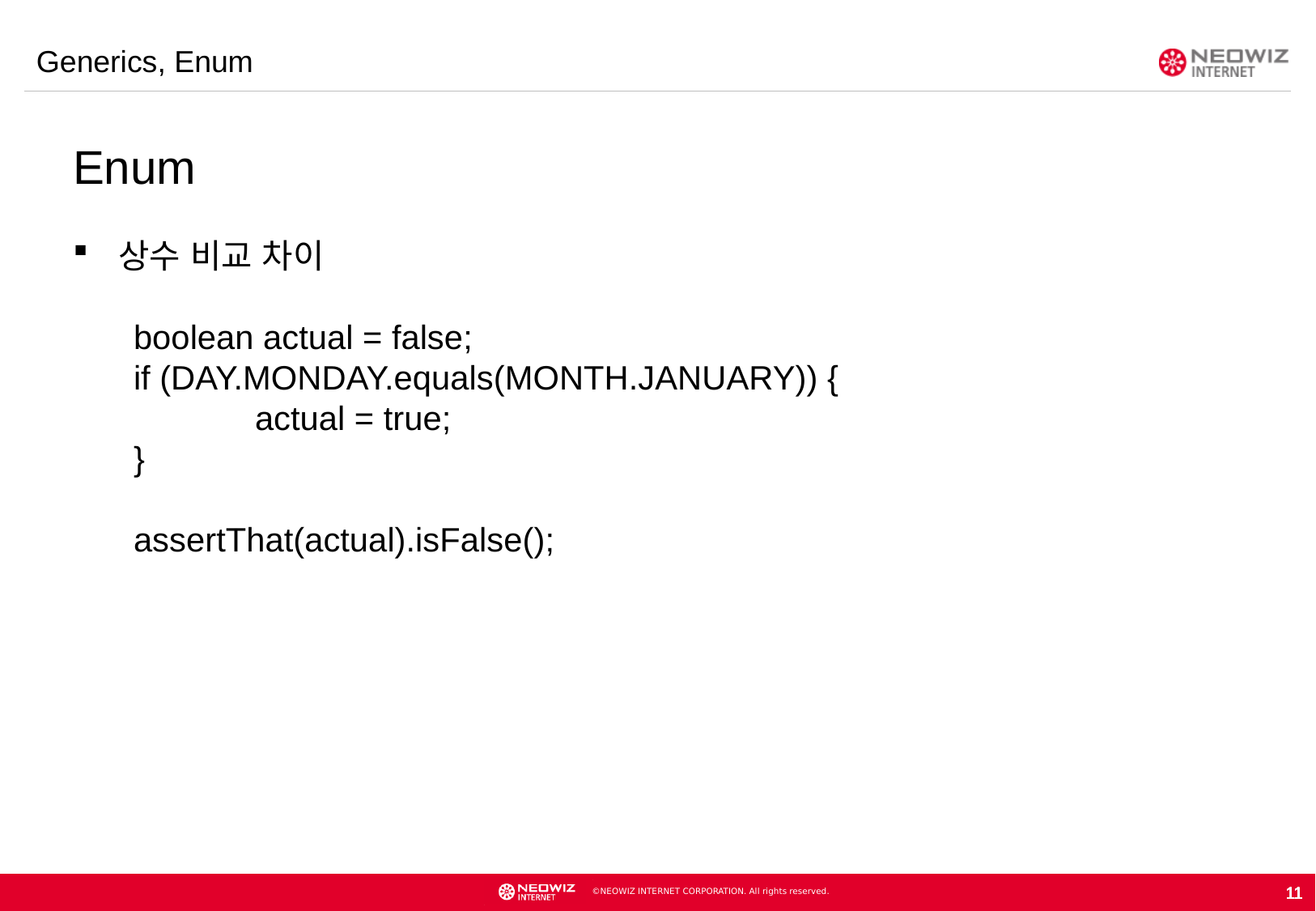

Generics, Enum

Enum

상수 비교 차이

boolean actual = false;
if (DAY.MONDAY.equals(MONTH.JANUARY)) {
	actual = true;
}

assertThat(actual).isFalse();

11
11
11
11
11
11
11